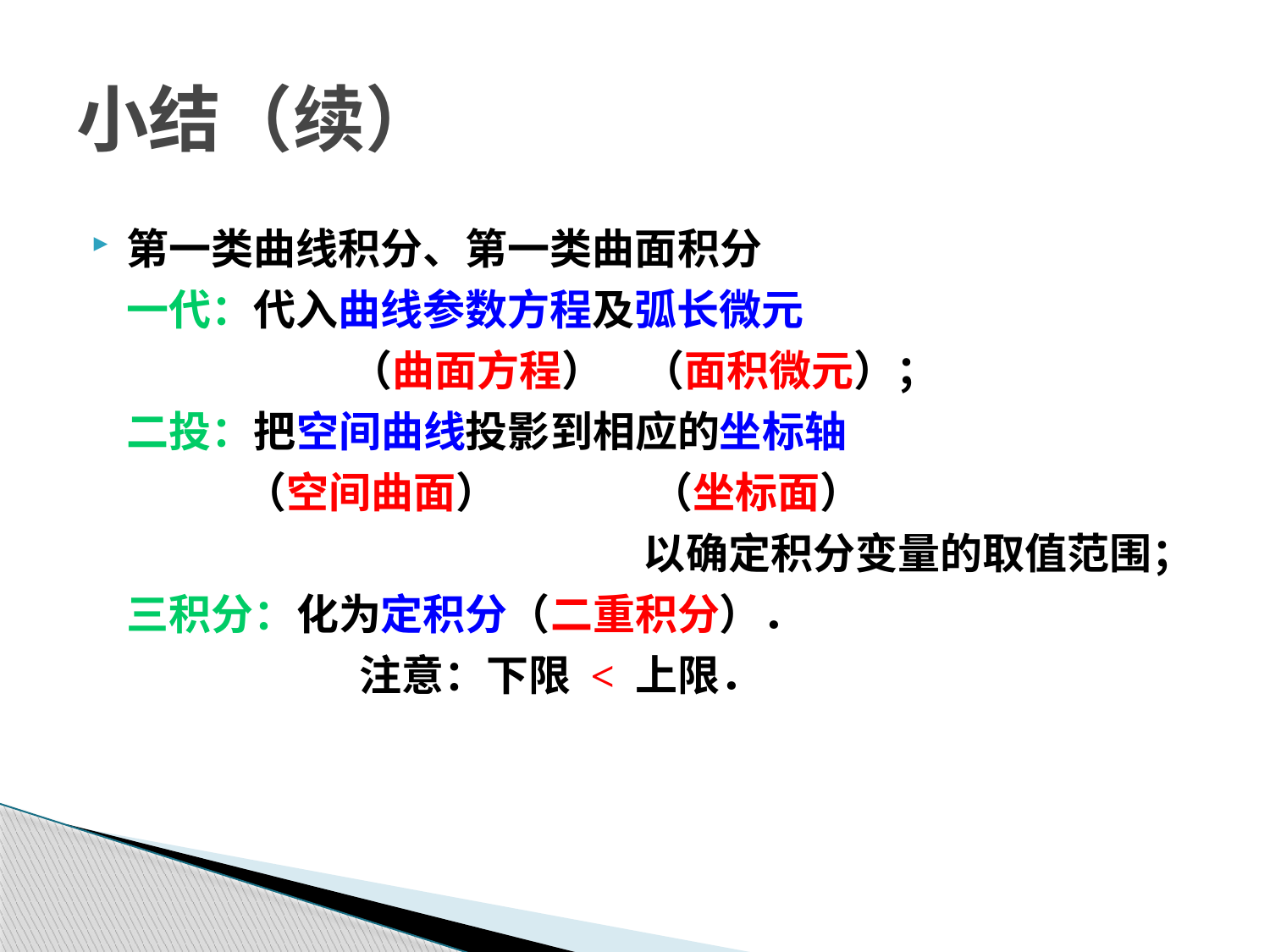

第一类曲线积分、第一类曲面积分（积分限与方向无关）
	一代：代入曲线参数方程及弧长微元
		         （曲面方程）    （面积微元）；
	二投：把空间曲线投影到相应的坐标轴
               （空间曲面）                （坐标面）
                 以确定积分变量的取值范围；
 	三积分：化为定积分（二重积分）．
		          注意：下限 < 上限．
小结（续）